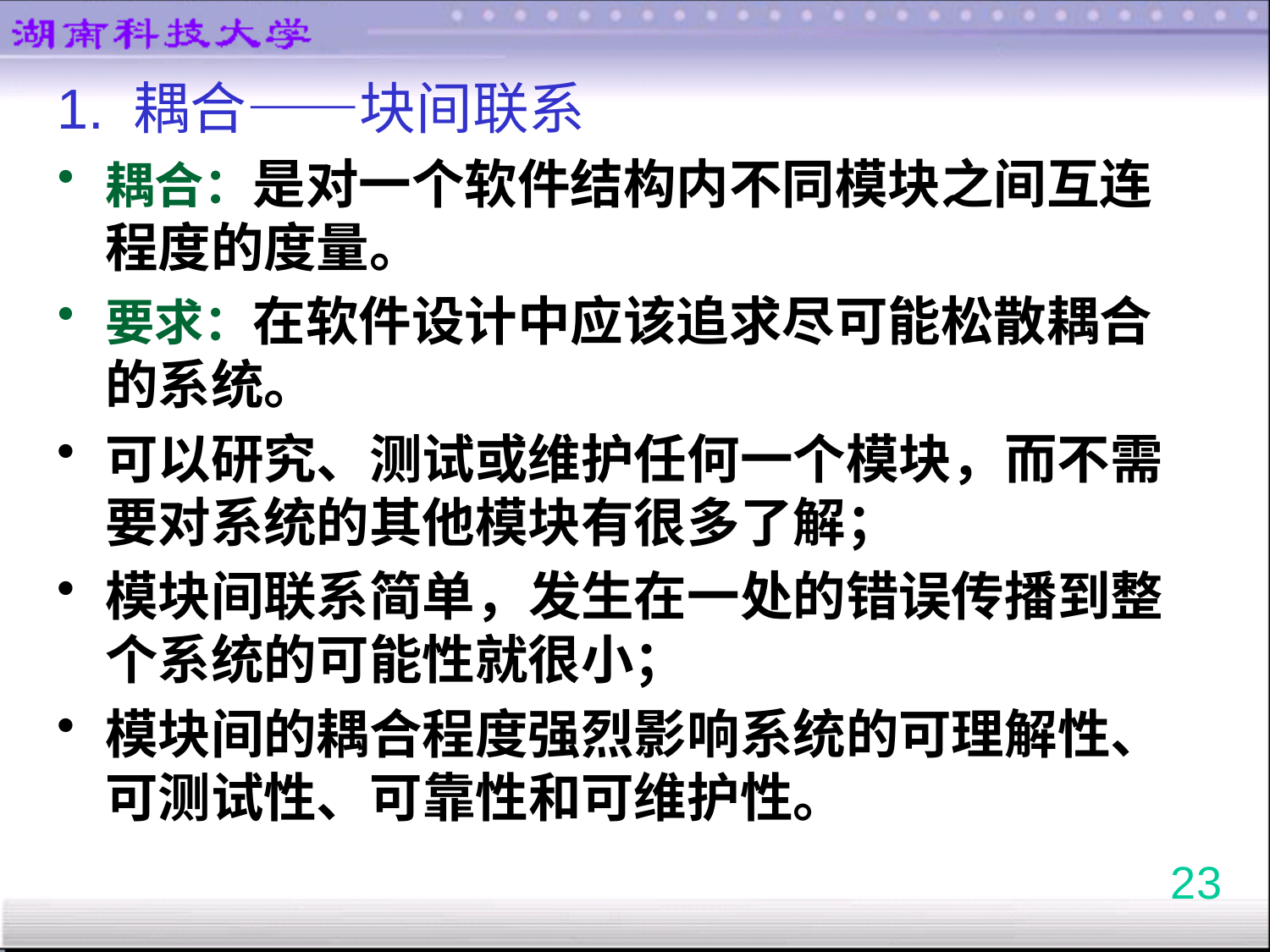

1. 耦合——块间联系
耦合：是对一个软件结构内不同模块之间互连程度的度量。
要求：在软件设计中应该追求尽可能松散耦合的系统。
可以研究、测试或维护任何一个模块，而不需要对系统的其他模块有很多了解；
模块间联系简单，发生在一处的错误传播到整个系统的可能性就很小；
模块间的耦合程度强烈影响系统的可理解性、可测试性、可靠性和可维护性。
23